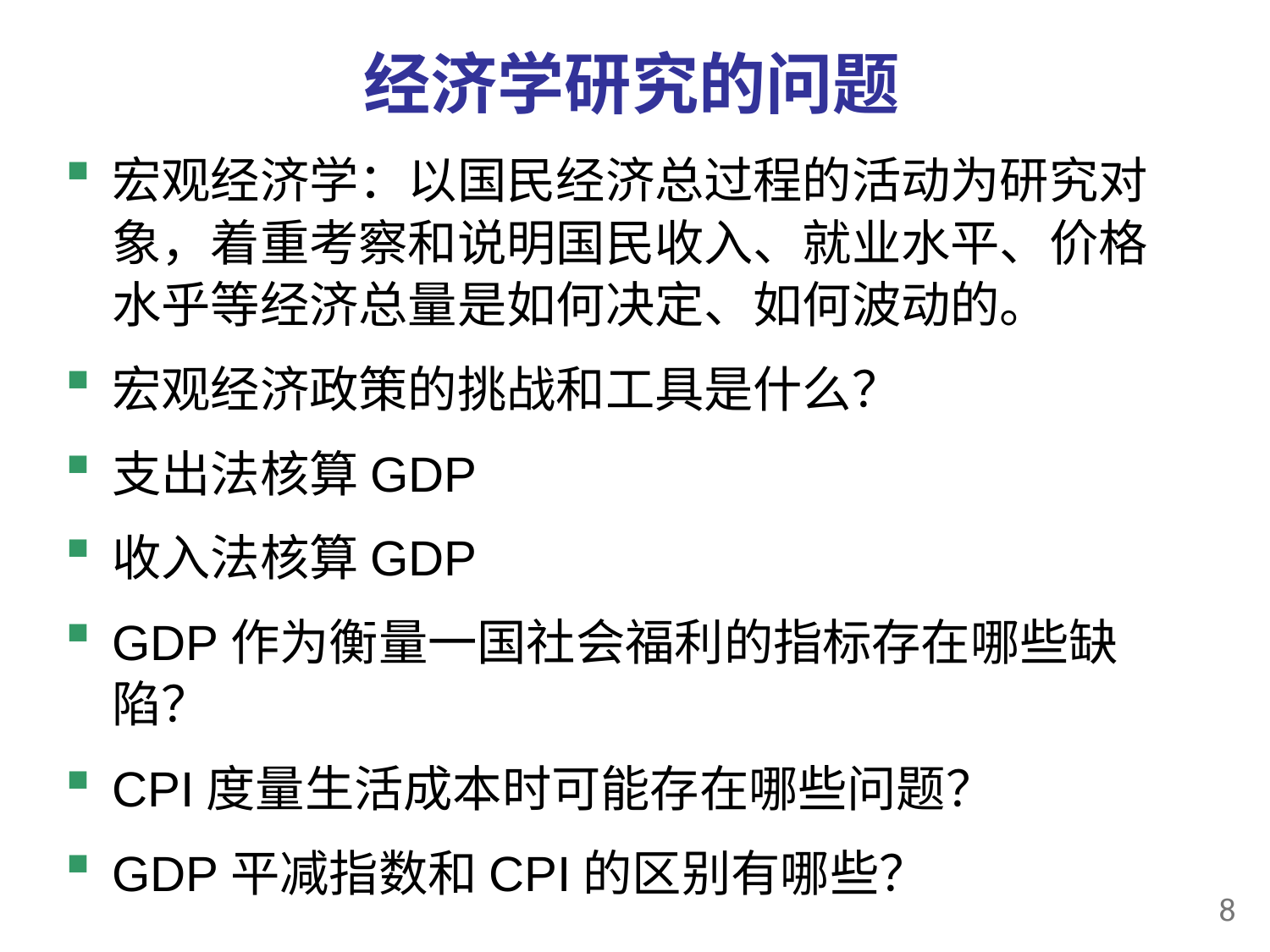

# 经济学研究的问题
宏观经济学：以国民经济总过程的活动为研究对象，着重考察和说明国民收入、就业水平、价格水乎等经济总量是如何决定、如何波动的。
宏观经济政策的挑战和工具是什么？
支出法核算GDP
收入法核算GDP
GDP作为衡量一国社会福利的指标存在哪些缺陷？
CPI度量生活成本时可能存在哪些问题？
GDP平减指数和CPI的区别有哪些？

8